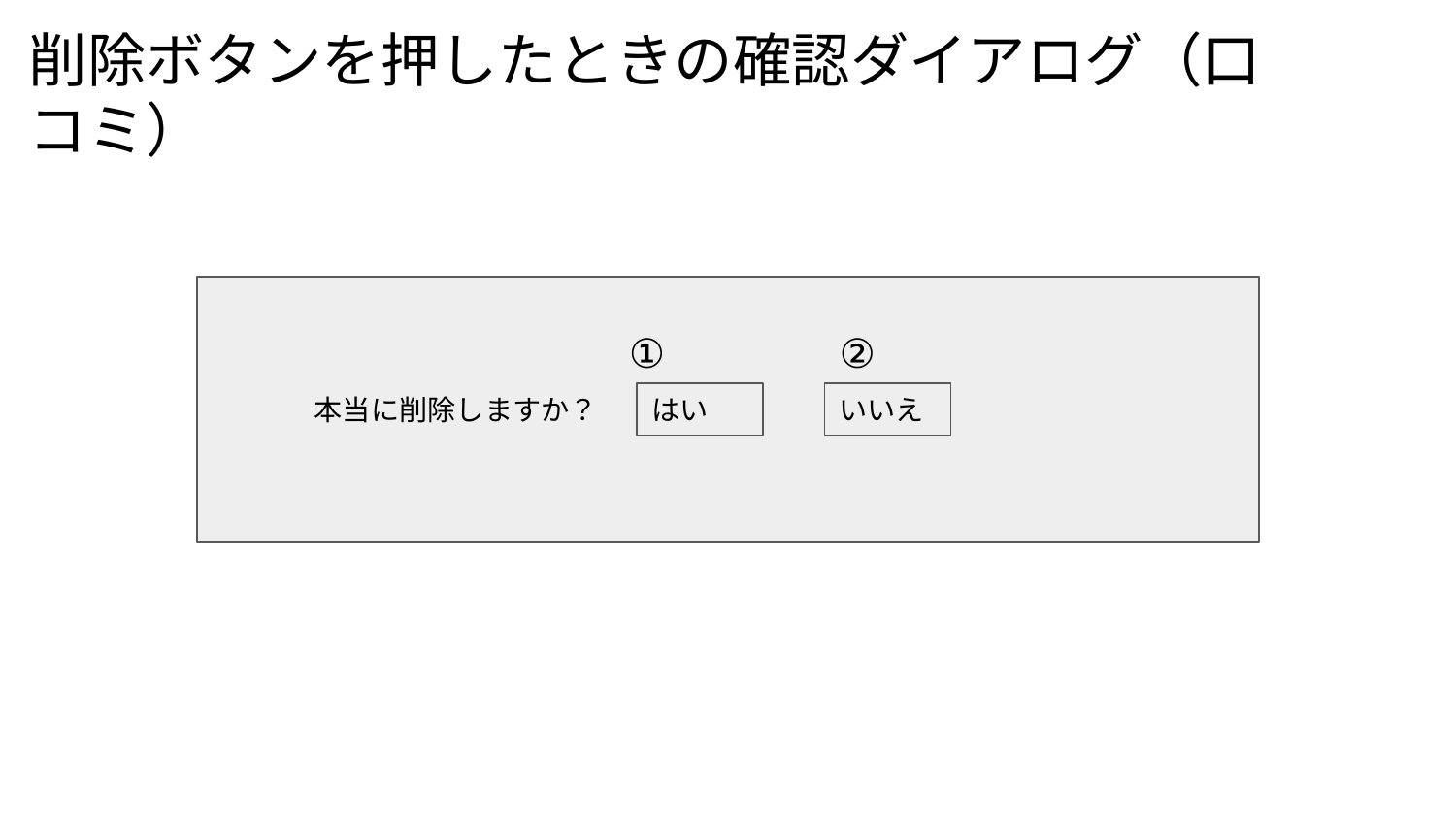

削除ボタンを押したときの確認ダイアログ（口コミ）

            本当に削除しますか？
①
②
はい
いいえ